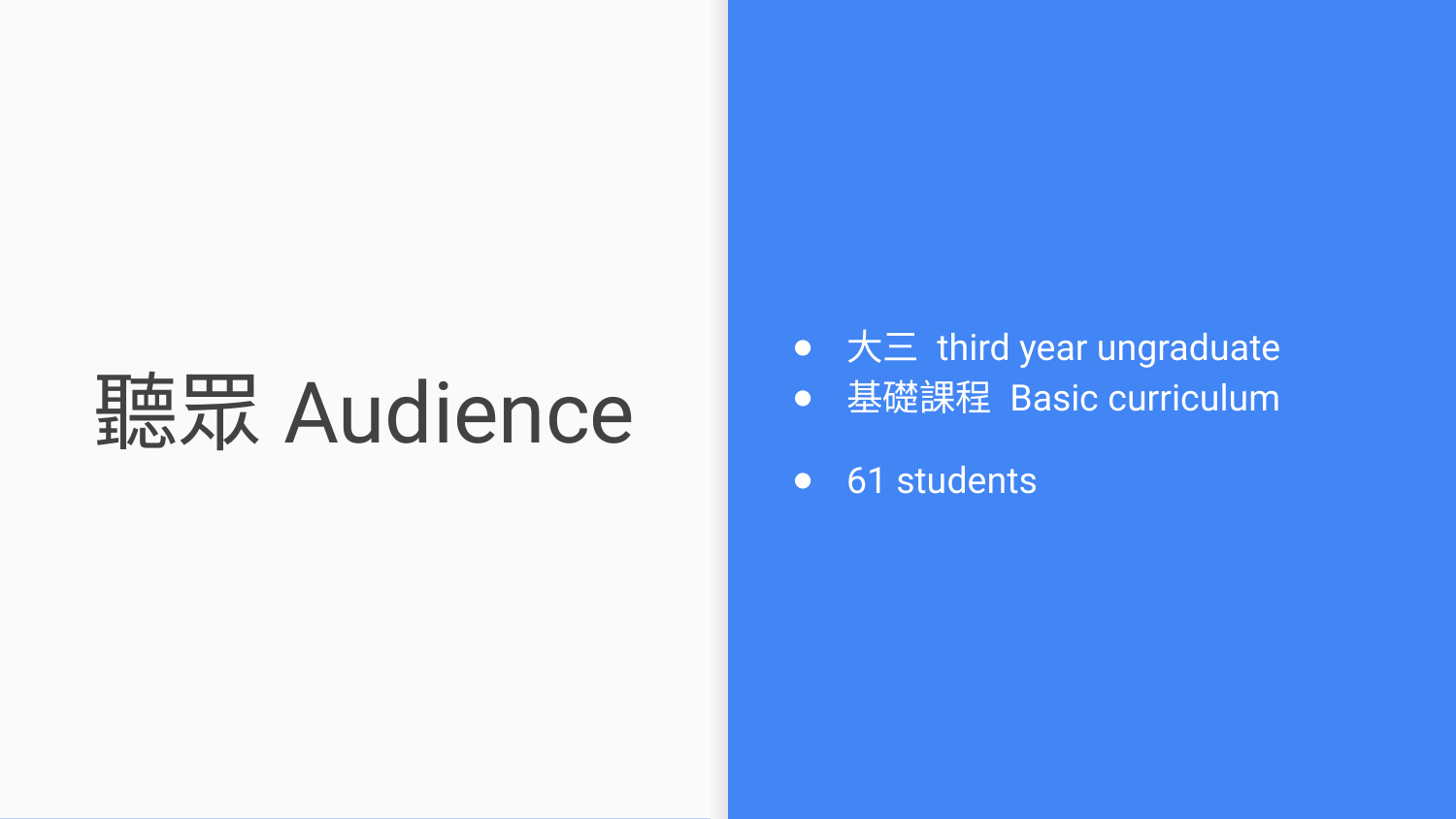

大三 third year ungraduate
基礎課程 Basic curriculum
61 students
# 聽眾Audience